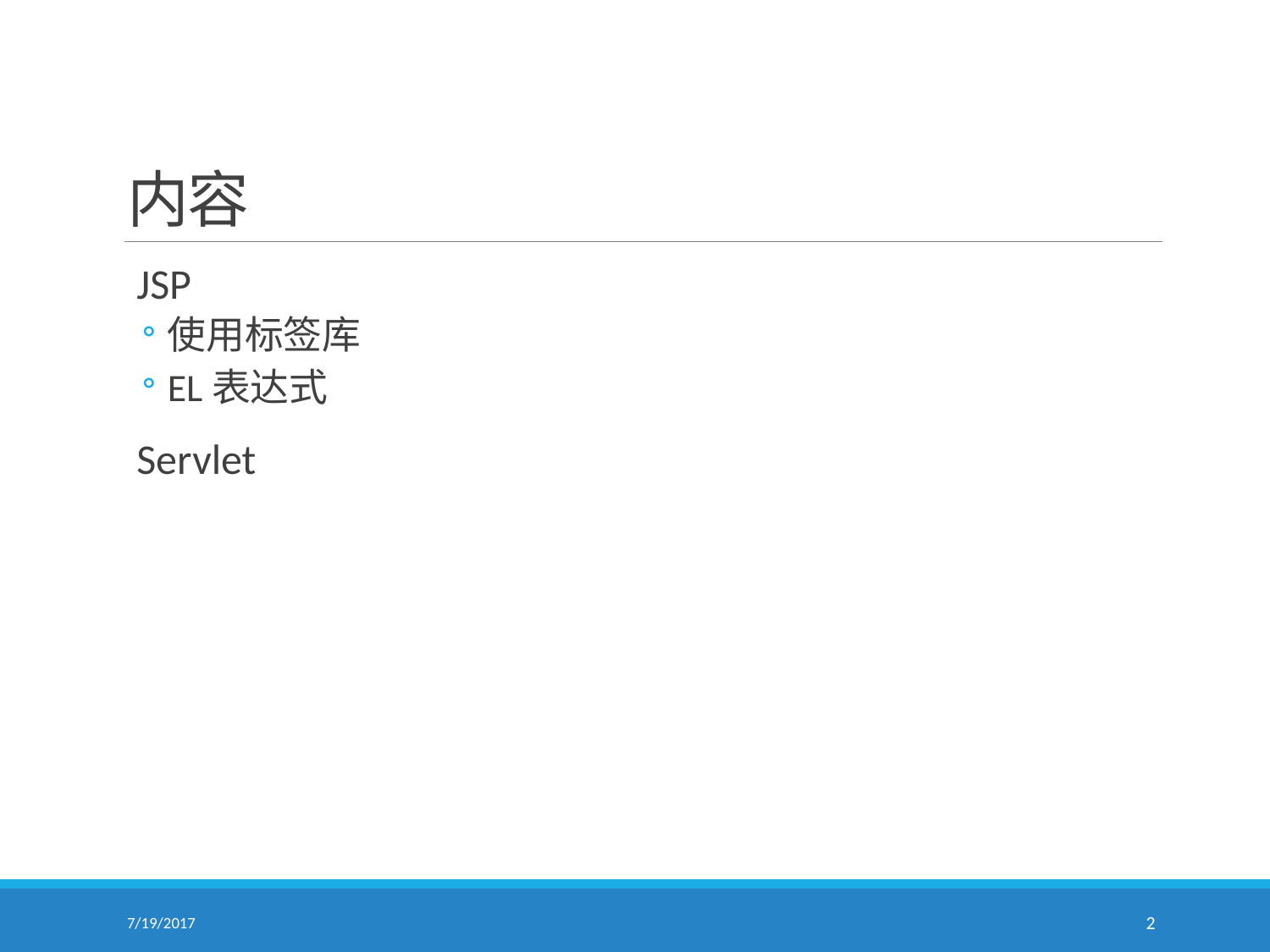

# 内容
 JSP
使用标签库
EL表达式
 Servlet

7/19/2017

2